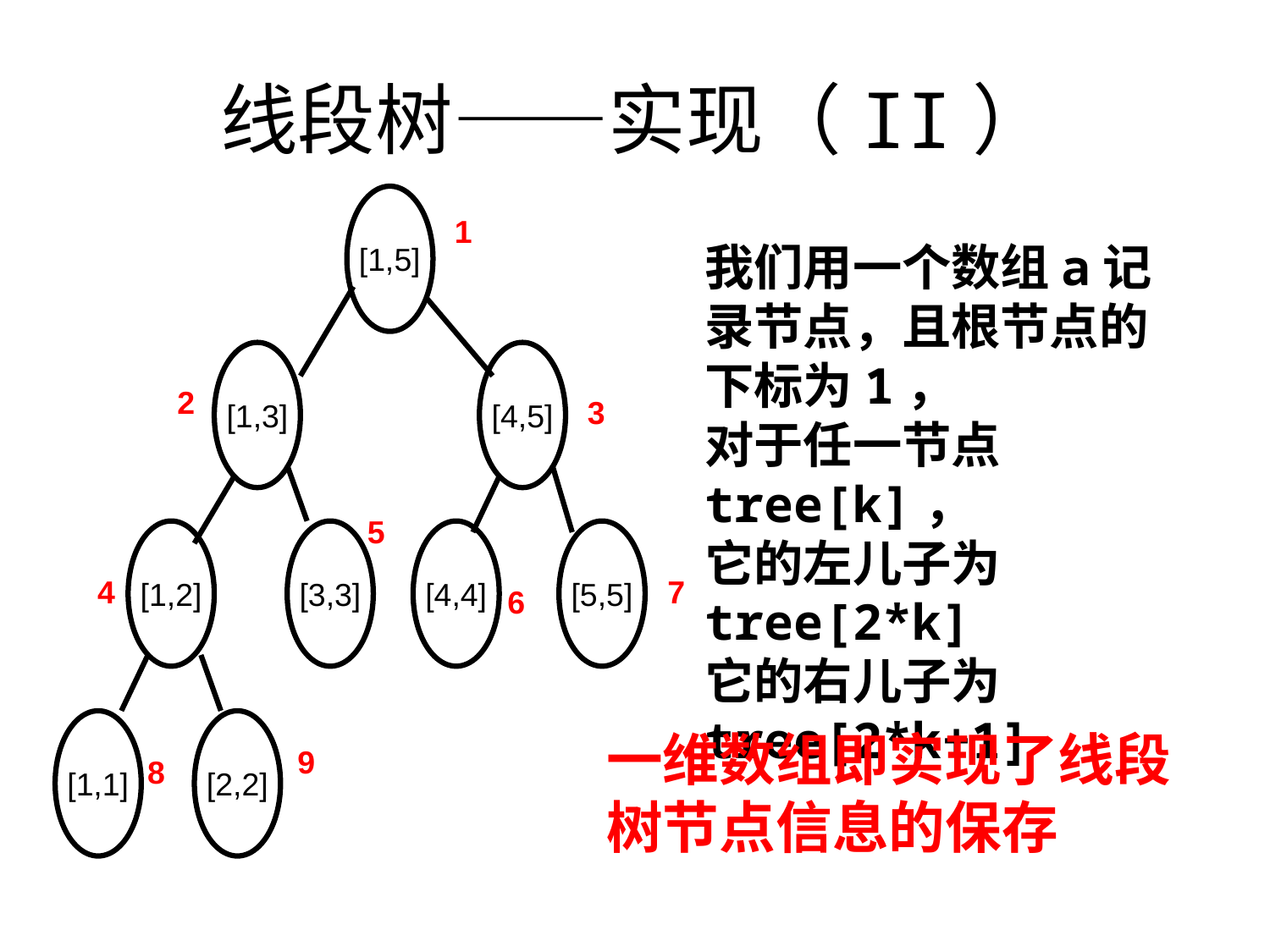

线段树——实现（II）

[1,5]

[1,3]
[4,5]

[1,2]
[3,3]
[4,4]
[5,5]

[1,1]
[2,2]
1
我们用一个数组a记录节点，且根节点的下标为1，
对于任一节点tree[k]，
它的左儿子为tree[2*k]
它的右儿子为
tree[2*k+1]
2
3
5
4
7
6
一维数组即实现了线段树节点信息的保存
9
8